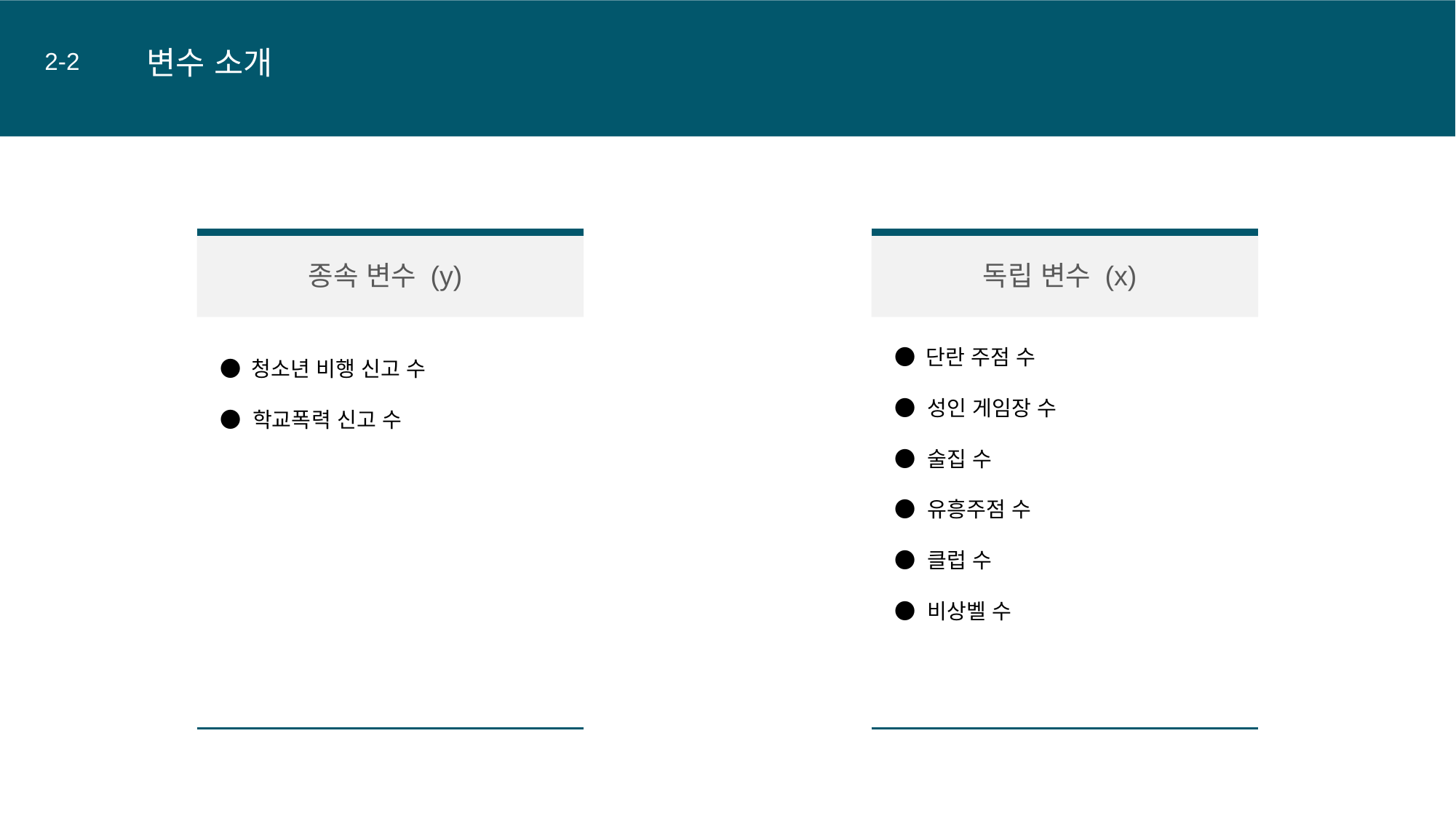

변수 소개
2-2

독립 변수 (x)
종속 변수 (y)
● 단란 주점 수

● 성인 게임장 수

● 술집 수

● 유흥주점 수

● 클럽 수

● 비상벨 수

● 청소년 비행 신고 수

● 학교폭력 신고 수